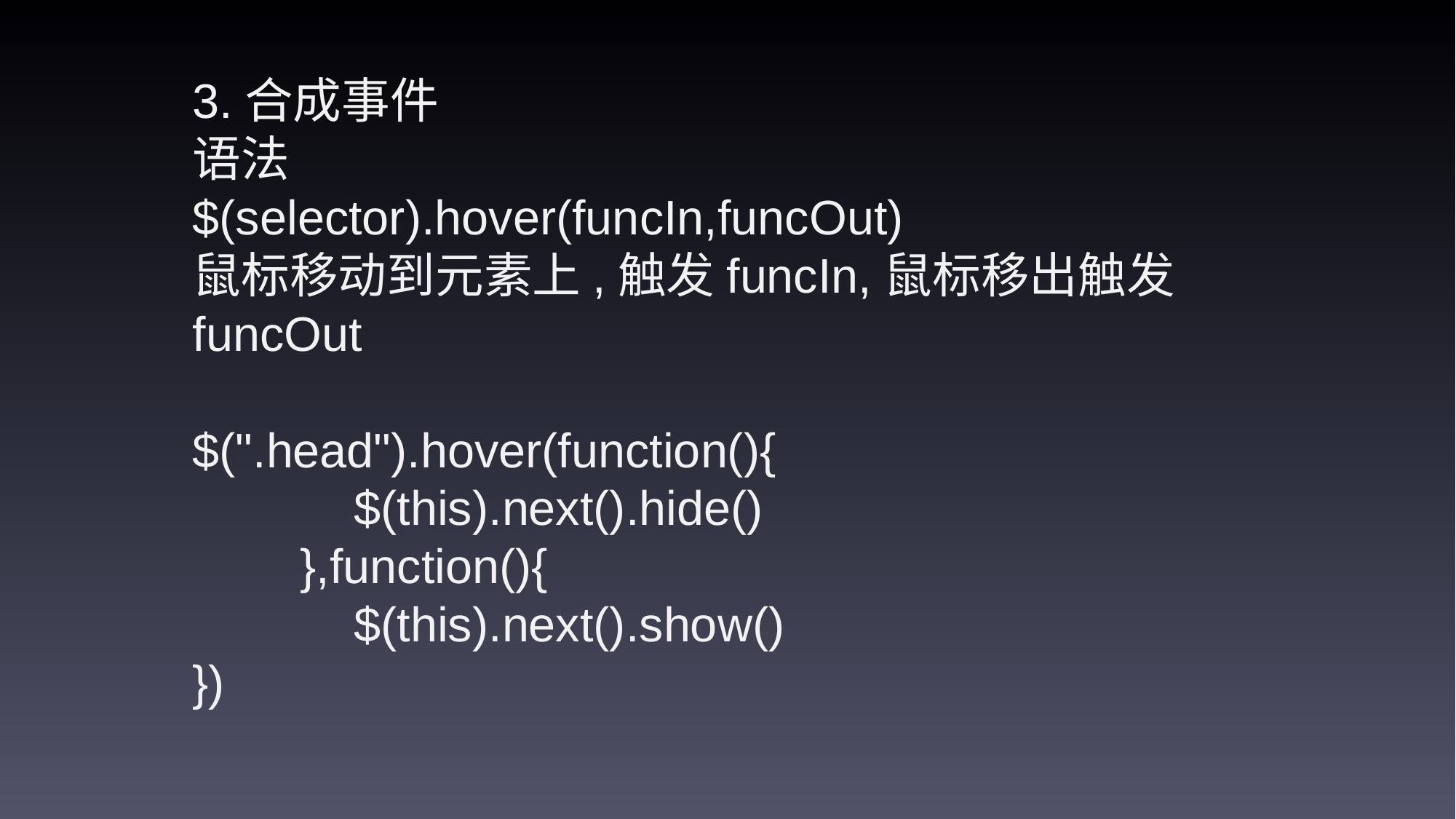

3.合成事件
语法
$(selector).hover(funcIn,funcOut)
鼠标移动到元素上,触发funcIn,鼠标移出触发funcOut

$(".head").hover(function(){
            $(this).next().hide()
        },function(){
            $(this).next().show()
})